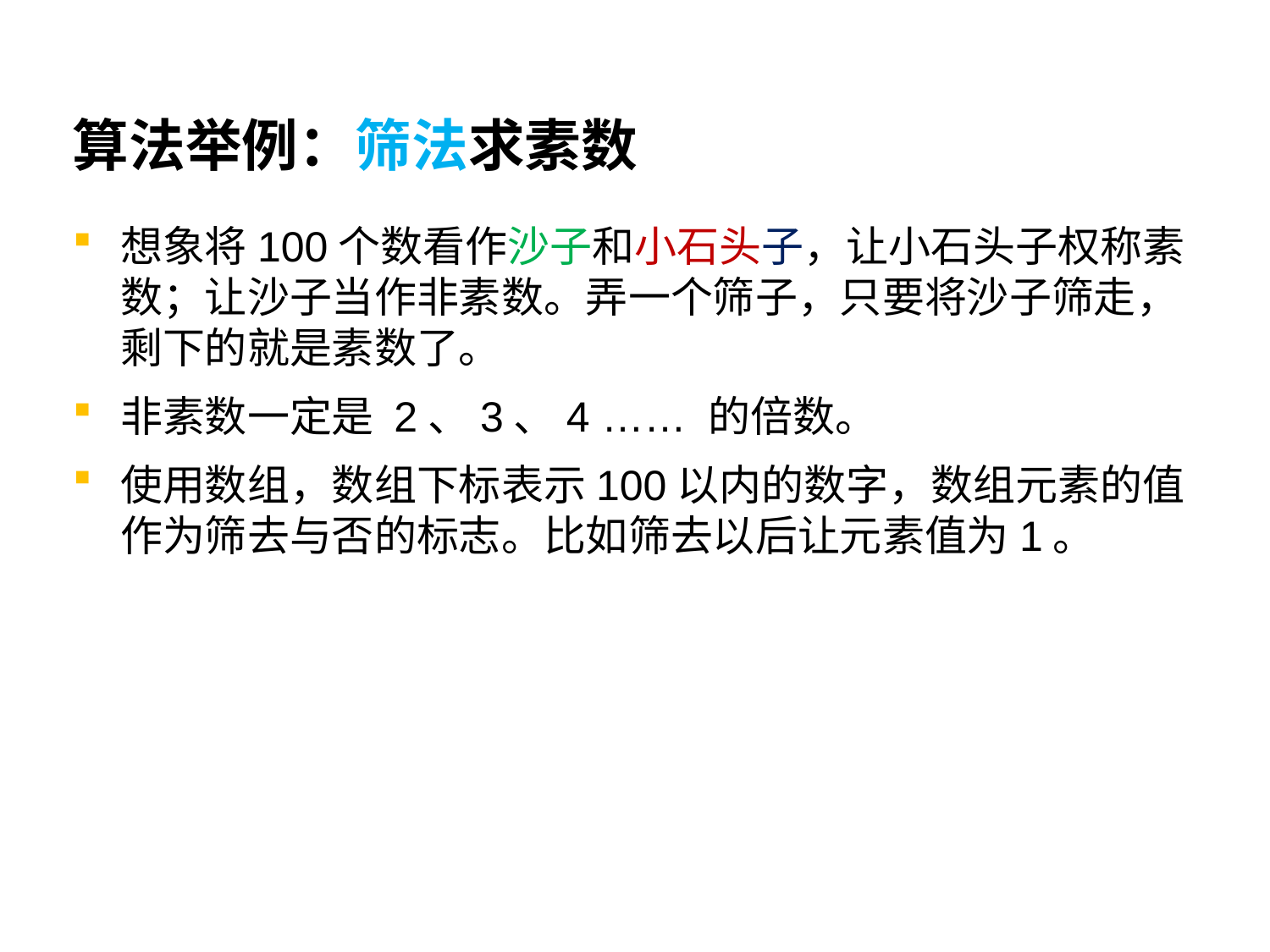

# 算法举例：筛法求素数
想象将100个数看作沙子和小石头子，让小石头子权称素数；让沙子当作非素数。弄一个筛子，只要将沙子筛走，剩下的就是素数了。
非素数一定是 2、3、4 …… 的倍数。
使用数组，数组下标表示100以内的数字，数组元素的值作为筛去与否的标志。比如筛去以后让元素值为1。